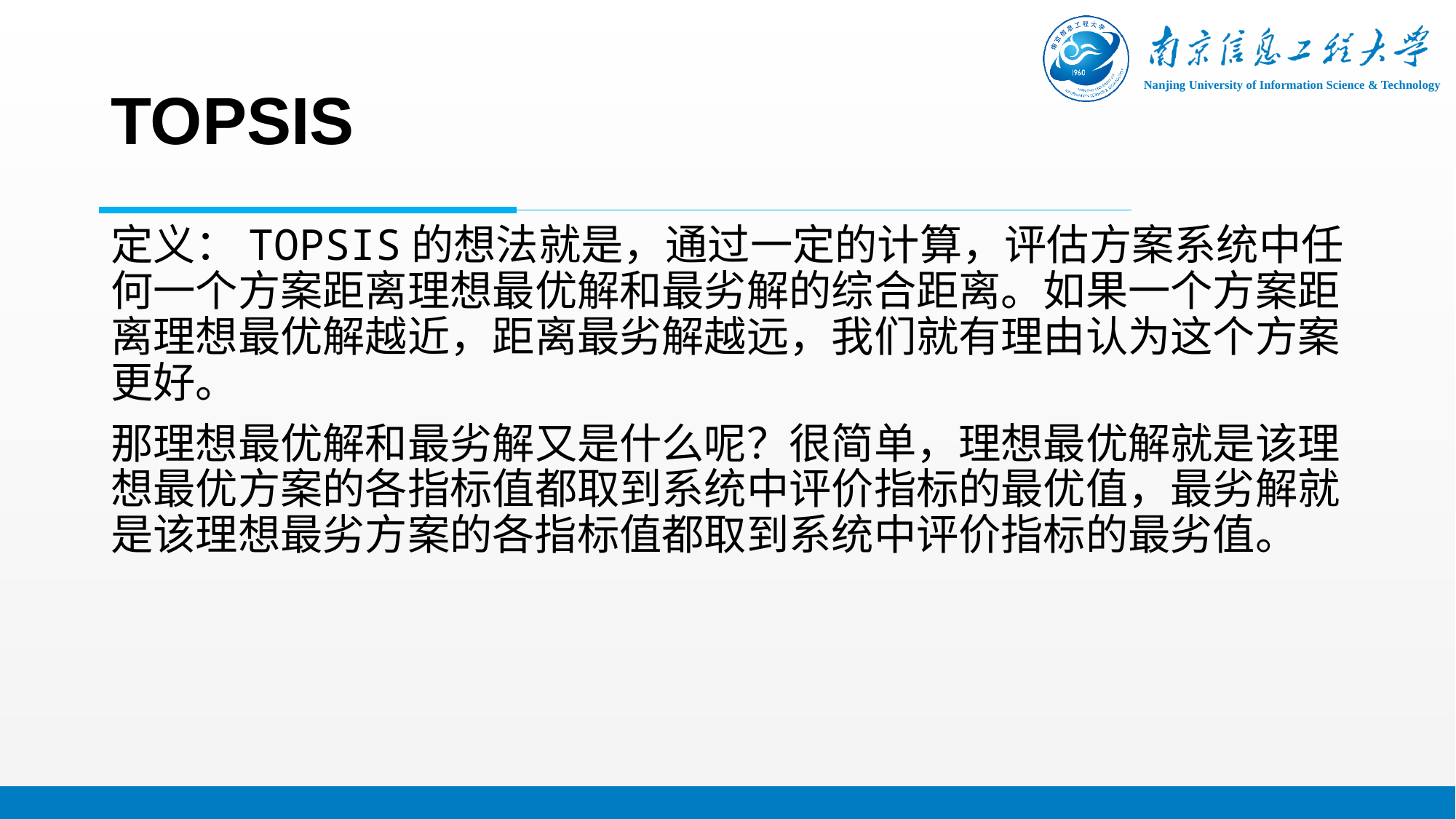

# TOPSIS
定义：TOPSIS的想法就是，通过一定的计算，评估方案系统中任何一个方案距离理想最优解和最劣解的综合距离。如果一个方案距离理想最优解越近，距离最劣解越远，我们就有理由认为这个方案更好。
那理想最优解和最劣解又是什么呢？很简单，理想最优解就是该理想最优方案的各指标值都取到系统中评价指标的最优值，最劣解就是该理想最劣方案的各指标值都取到系统中评价指标的最劣值。